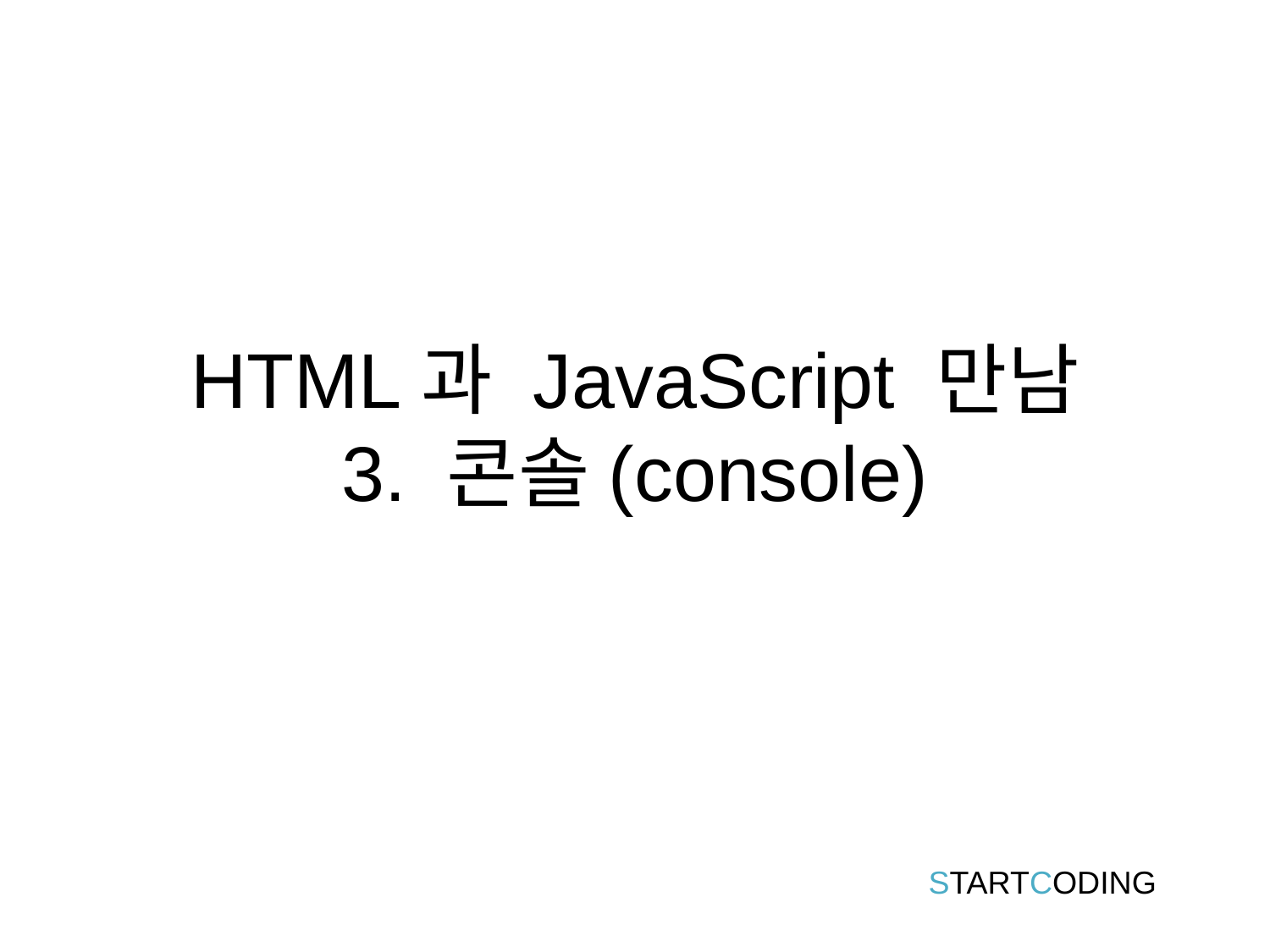

# HTML과 JavaScript 만남 3. 콘솔(console)
STARTCODING